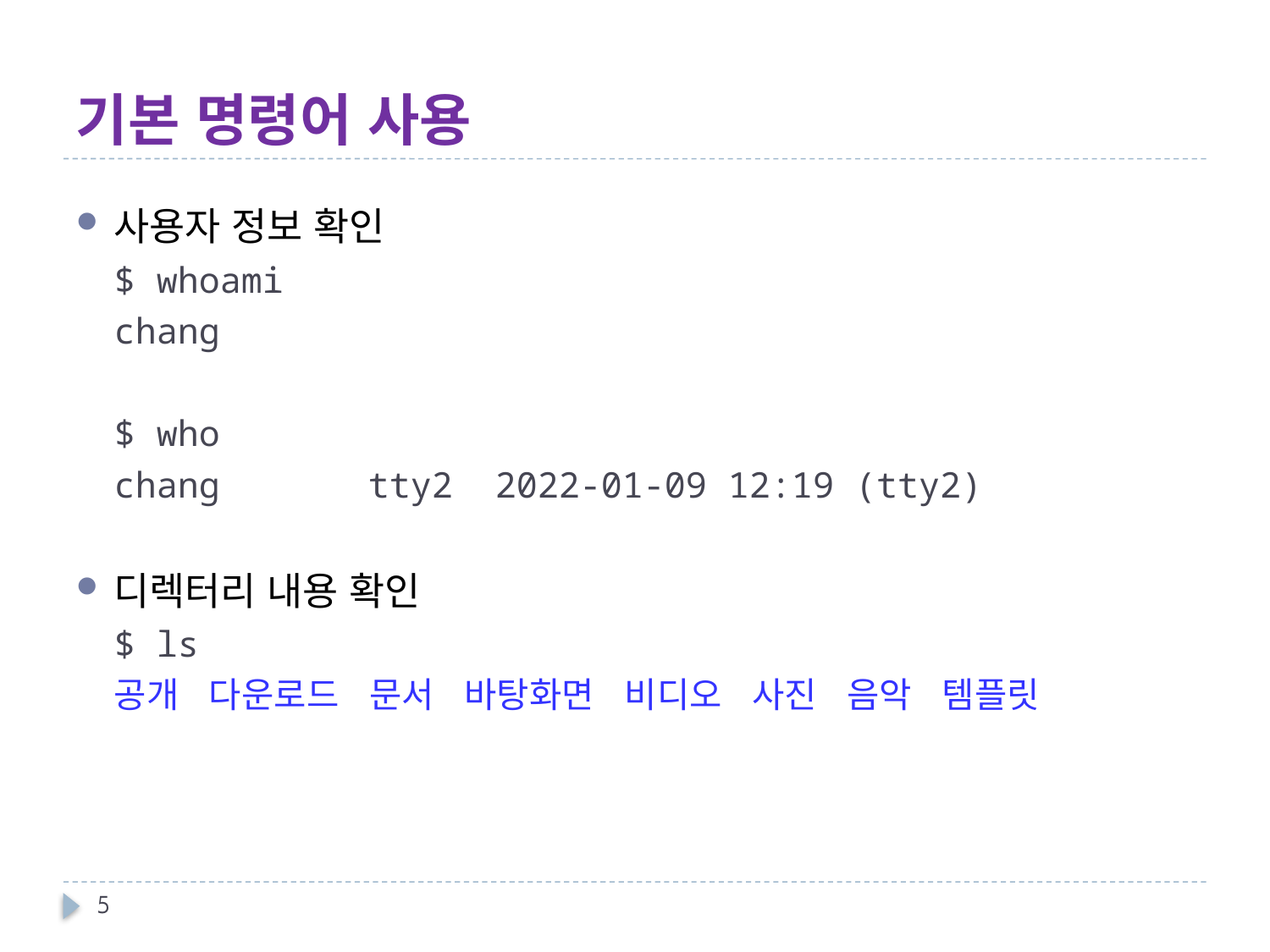

# 기본 명령어 사용
사용자 정보 확인
$ whoami
chang

$ who
chang 	tty2 	2022-01-09 12:19 (tty2)

디렉터리 내용 확인
$ ls
공개   다운로드   문서   바탕화면   비디오   사진   음악   템플릿

5